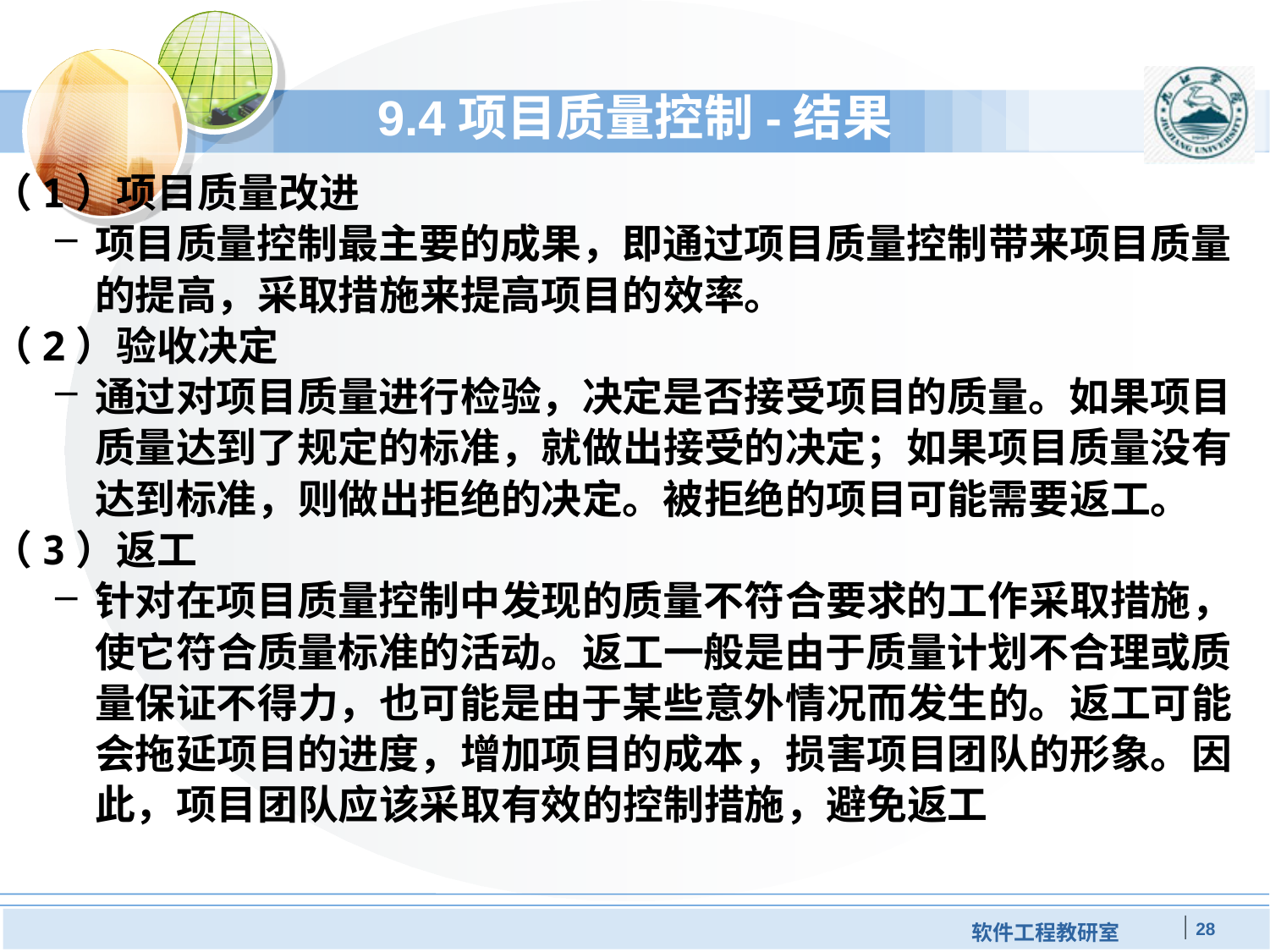

# 9.4项目质量控制-结果
（1）项目质量改进
项目质量控制最主要的成果，即通过项目质量控制带来项目质量的提高，采取措施来提高项目的效率。
（2）验收决定
通过对项目质量进行检验，决定是否接受项目的质量。如果项目质量达到了规定的标准，就做出接受的决定；如果项目质量没有达到标准，则做出拒绝的决定。被拒绝的项目可能需要返工。
（3）返工
针对在项目质量控制中发现的质量不符合要求的工作采取措施，使它符合质量标准的活动。返工一般是由于质量计划不合理或质量保证不得力，也可能是由于某些意外情况而发生的。返工可能会拖延项目的进度，增加项目的成本，损害项目团队的形象。因此，项目团队应该采取有效的控制措施，避免返工